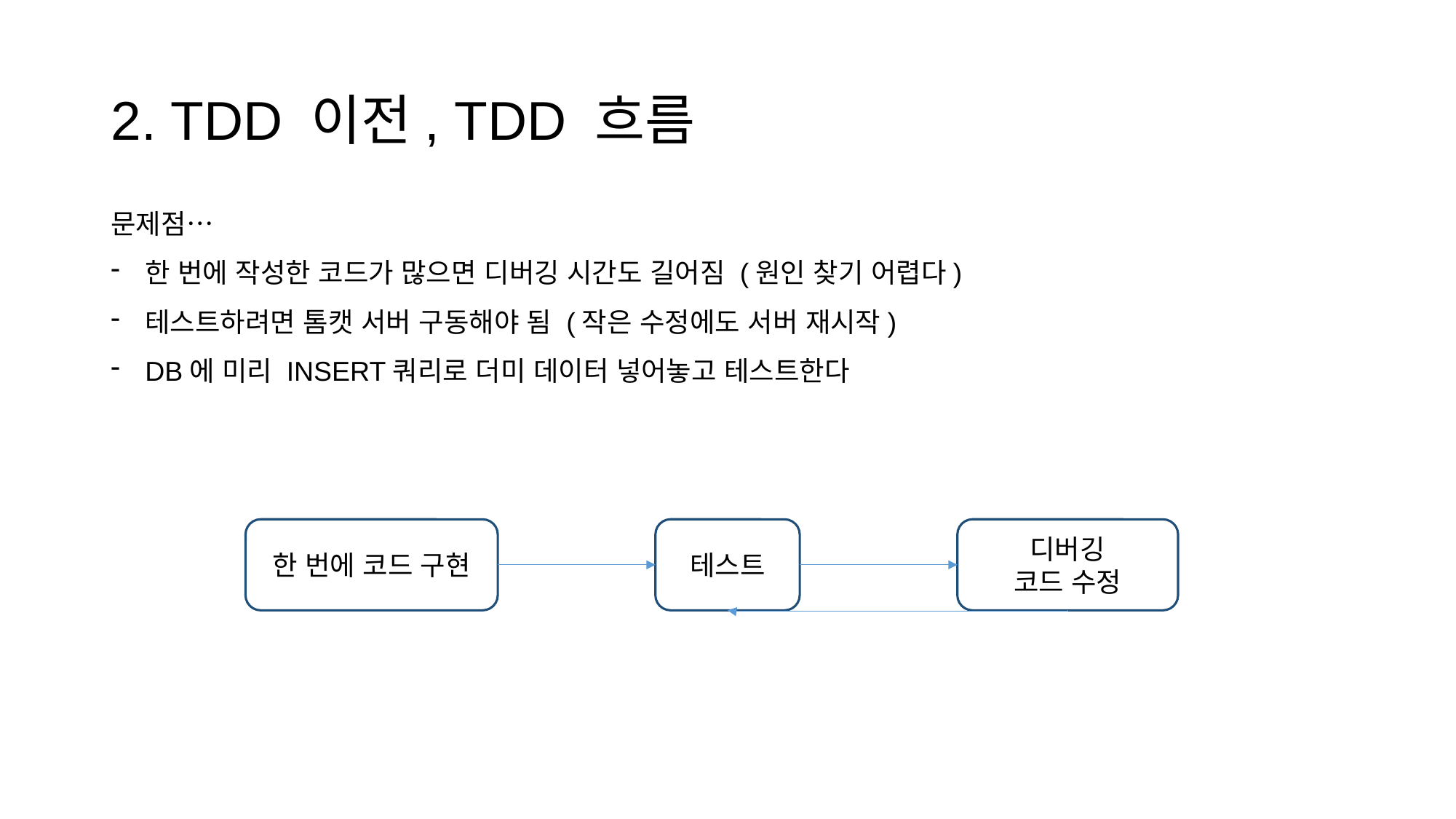

# 2. TDD 이전, TDD 흐름
문제점…
한 번에 작성한 코드가 많으면 디버깅 시간도 길어짐 (원인 찾기 어렵다)
테스트하려면 톰캣 서버 구동해야 됨 (작은 수정에도 서버 재시작)
DB에 미리 INSERT쿼리로 더미 데이터 넣어놓고 테스트한다
한 번에 코드 구현
테스트
디버깅
코드 수정